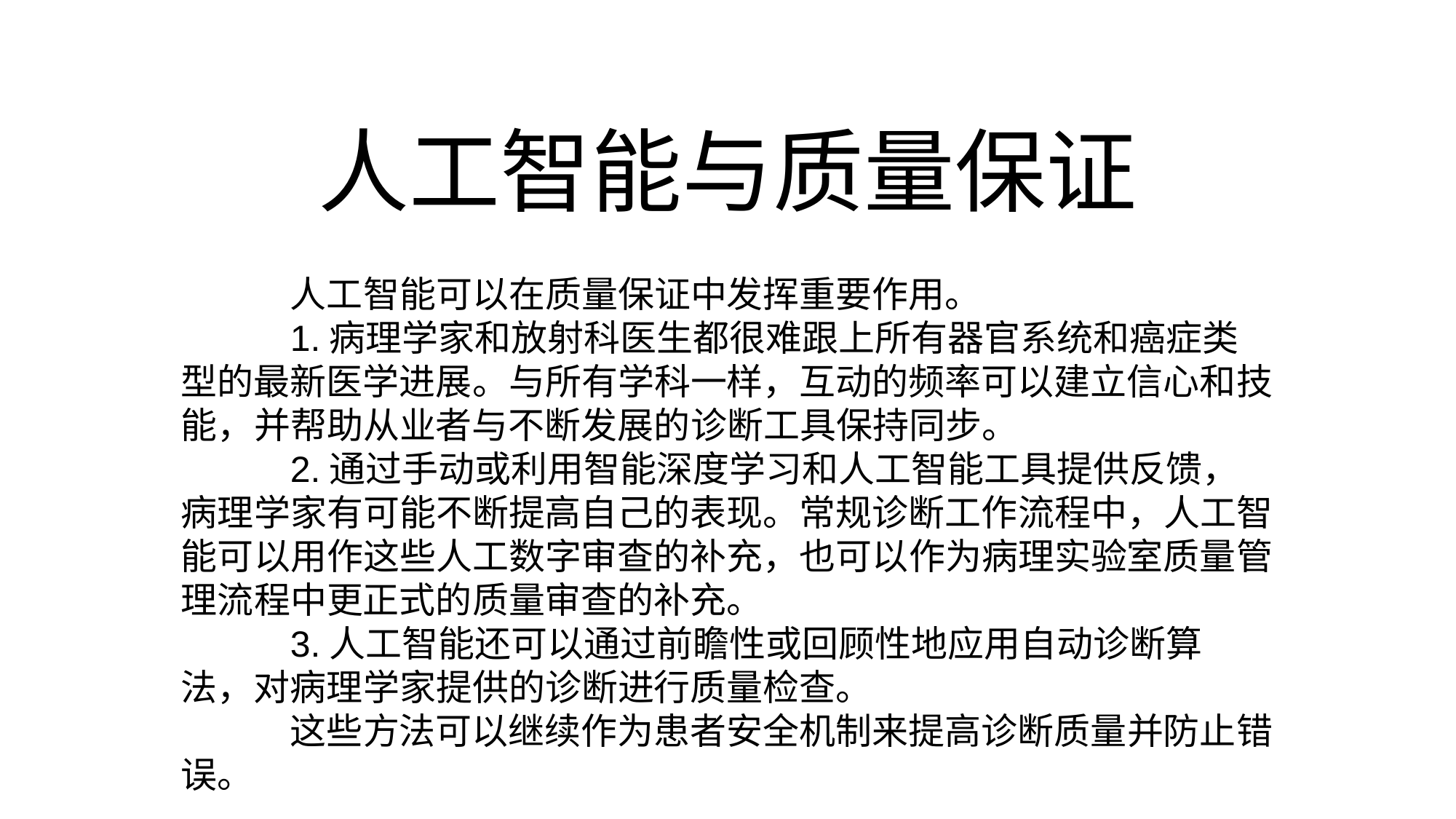

# 人工智能与质量保证
	人工智能可以在质量保证中发挥重要作用。
	1.病理学家和放射科医生都很难跟上所有器官系统和癌症类型的最新医学进展。与所有学科一样，互动的频率可以建立信心和技能，并帮助从业者与不断发展的诊断工具保持同步。
	2.通过手动或利用智能深度学习和人工智能工具提供反馈，病理学家有可能不断提高自己的表现。常规诊断工作流程中，人工智能可以用作这些人工数字审查的补充，也可以作为病理实验室质量管理流程中更正式的质量审查的补充。
	3.人工智能还可以通过前瞻性或回顾性地应用自动诊断算法，对病理学家提供的诊断进行质量检查。
	这些方法可以继续作为患者安全机制来提高诊断质量并防止错误。